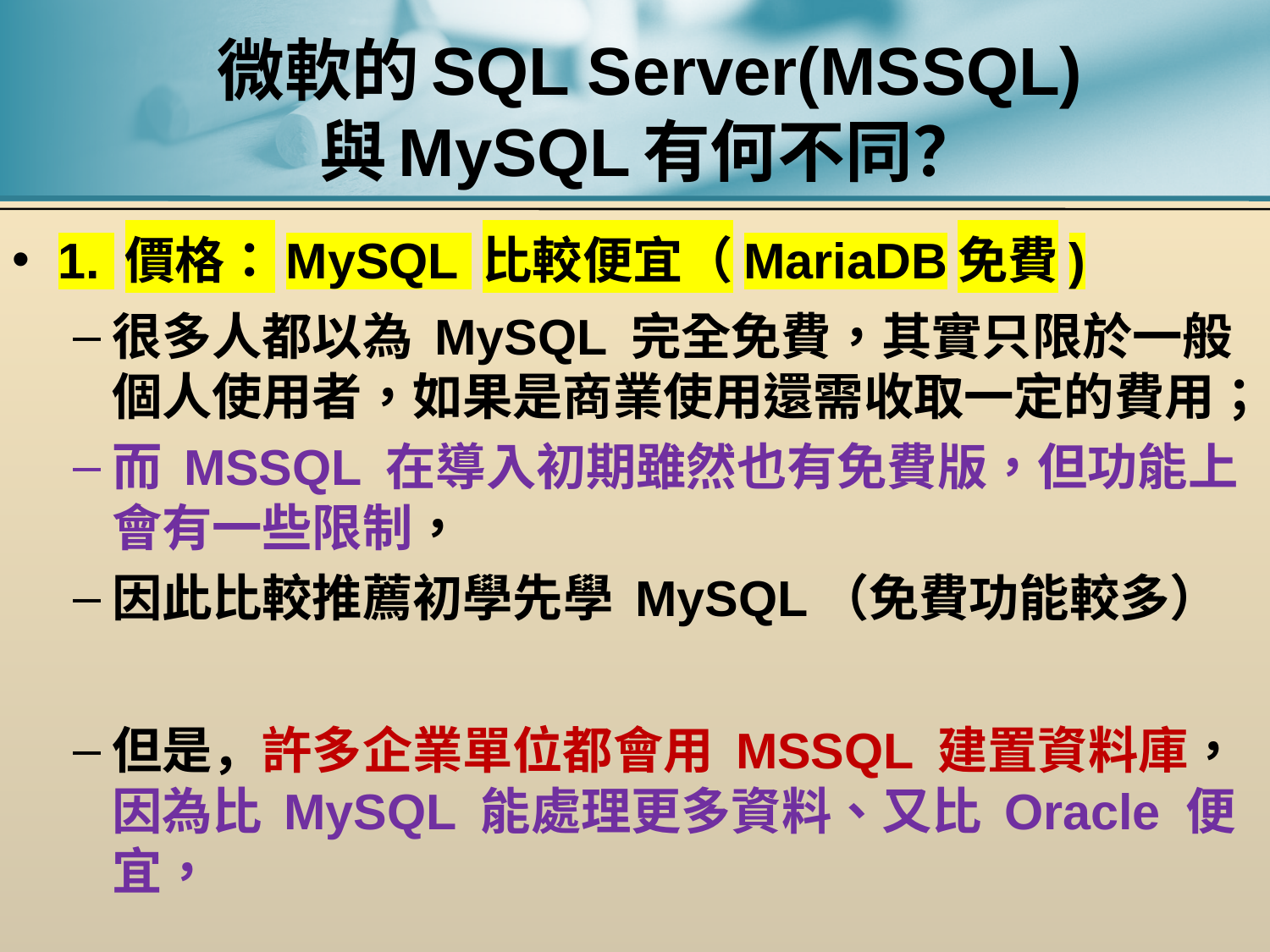

# 微軟的SQL Server(MSSQL) 與MySQL有何不同？
1. 價格：MySQL 比較便宜（MariaDB免費)
很多人都以為 MySQL 完全免費，其實只限於一般個人使用者，如果是商業使用還需收取一定的費用；
而 MSSQL 在導入初期雖然也有免費版，但功能上會有一些限制，
因此比較推薦初學先學 MySQL（免費功能較多）

但是，許多企業單位都會用 MSSQL 建置資料庫，因為比 MySQL 能處理更多資料、又比 Oracle 便宜，